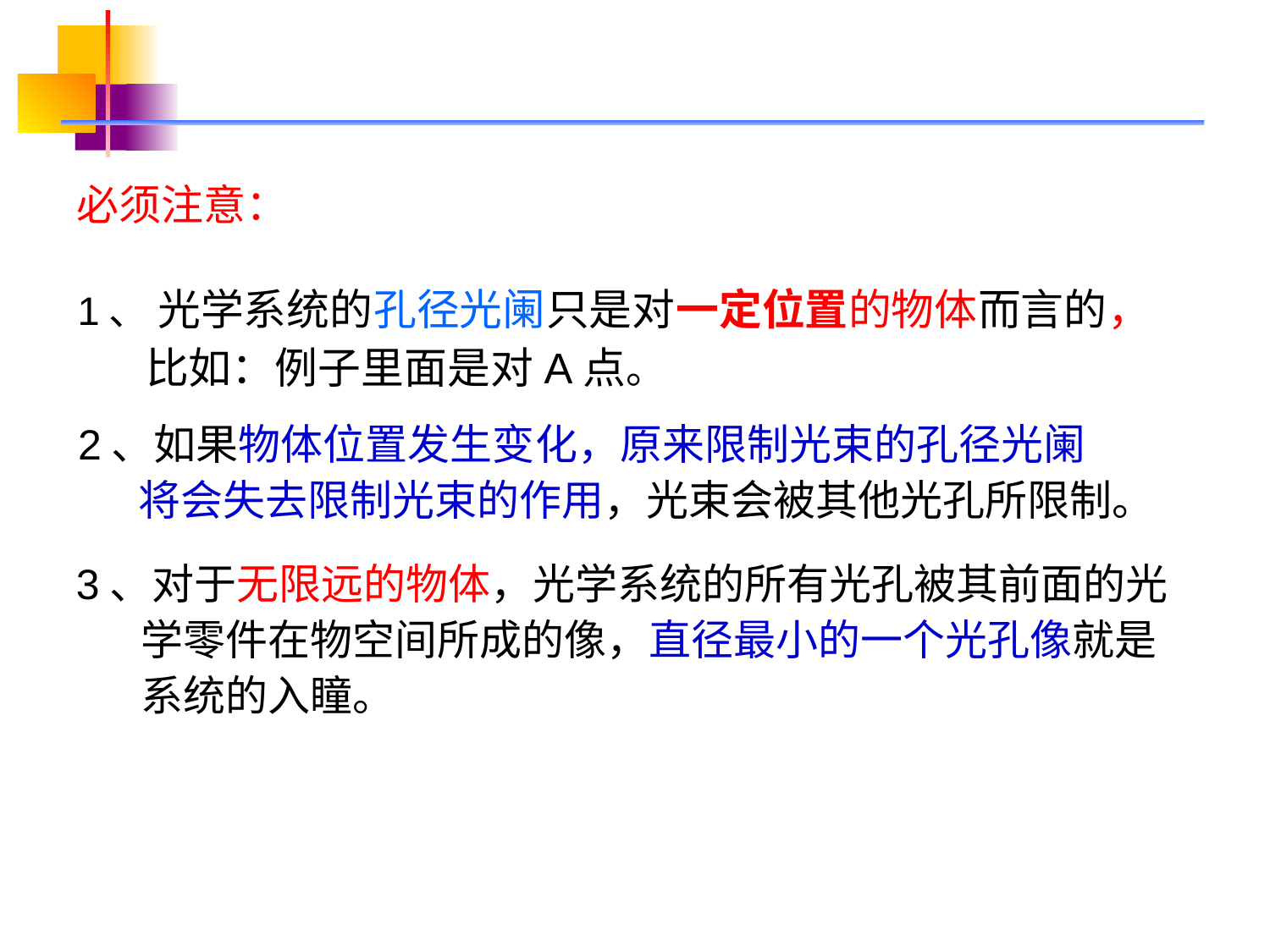

# 必须注意：
1、 光学系统的孔径光阑只是对一定位置的物体而言的，
      比如：例子里面是对A点。
2、如果物体位置发生变化，原来限制光束的孔径光阑将会失去限制光束的作用，光束会被其他光孔所限制。
3、对于无限远的物体，光学系统的所有光孔被其前面的光学零件在物空间所成的像，直径最小的一个光孔像就是系统的入瞳。